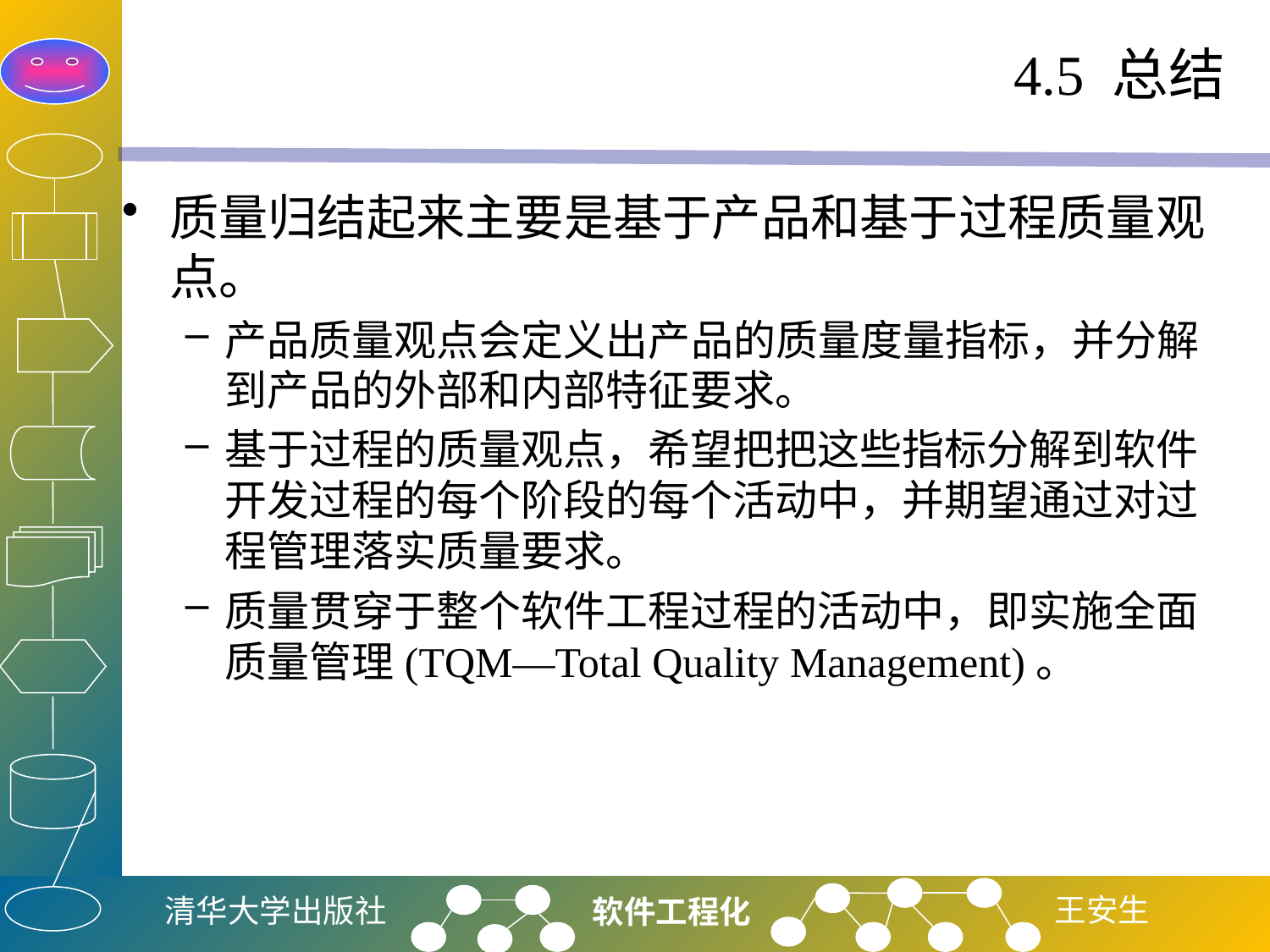

# 4.5 总结
质量归结起来主要是基于产品和基于过程质量观点。
产品质量观点会定义出产品的质量度量指标，并分解到产品的外部和内部特征要求。
基于过程的质量观点，希望把把这些指标分解到软件开发过程的每个阶段的每个活动中，并期望通过对过程管理落实质量要求。
质量贯穿于整个软件工程过程的活动中，即实施全面质量管理(TQM—Total Quality Management)。